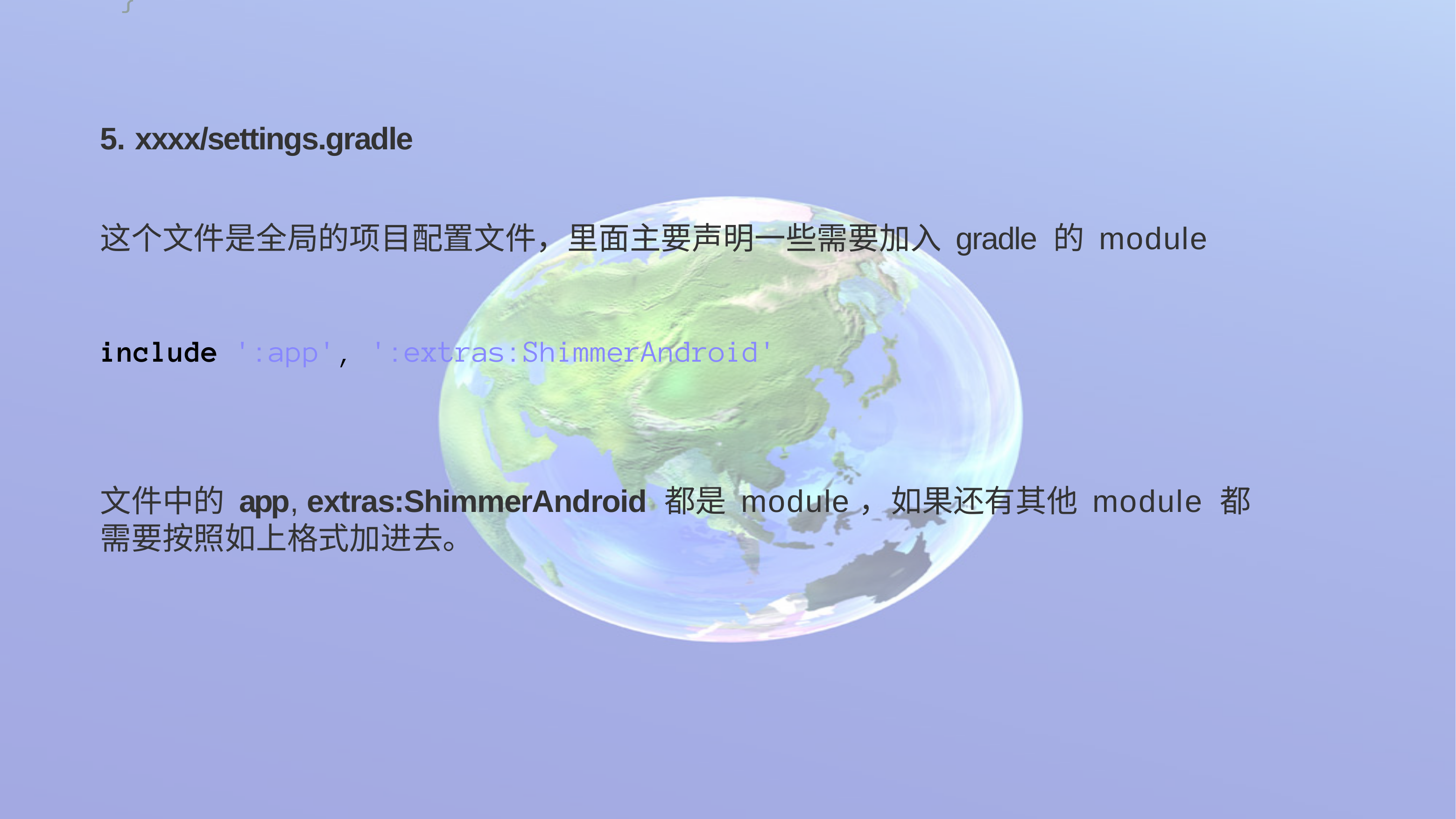

jcenter()
}
dependencies {
classpath 'com.android.tools.build:gradle:1.0.0'
}
}

allprojects {  repositories {
jcenter()
}
}

5. xxxx/settings.gradle

这个文件是全局的项目配置文件，里面主要声明一些需要加入 gradle 的 module

include ':app', ':extras:ShimmerAndroid'

文件中的 app, extras:ShimmerAndroid 都是 module，如果还有其他 module 都需要按照如上格式加进去。
总结
关于 gradle 的基础知识就介绍到这里，接下来会介绍一种我常用的快速方便的编译查看第三方开源项目 的方法，如何导入 Android Studio，Gradle 常用基本命令，多渠道打包配置等。有疑问或者发现错误欢 迎大家直接博客留言。